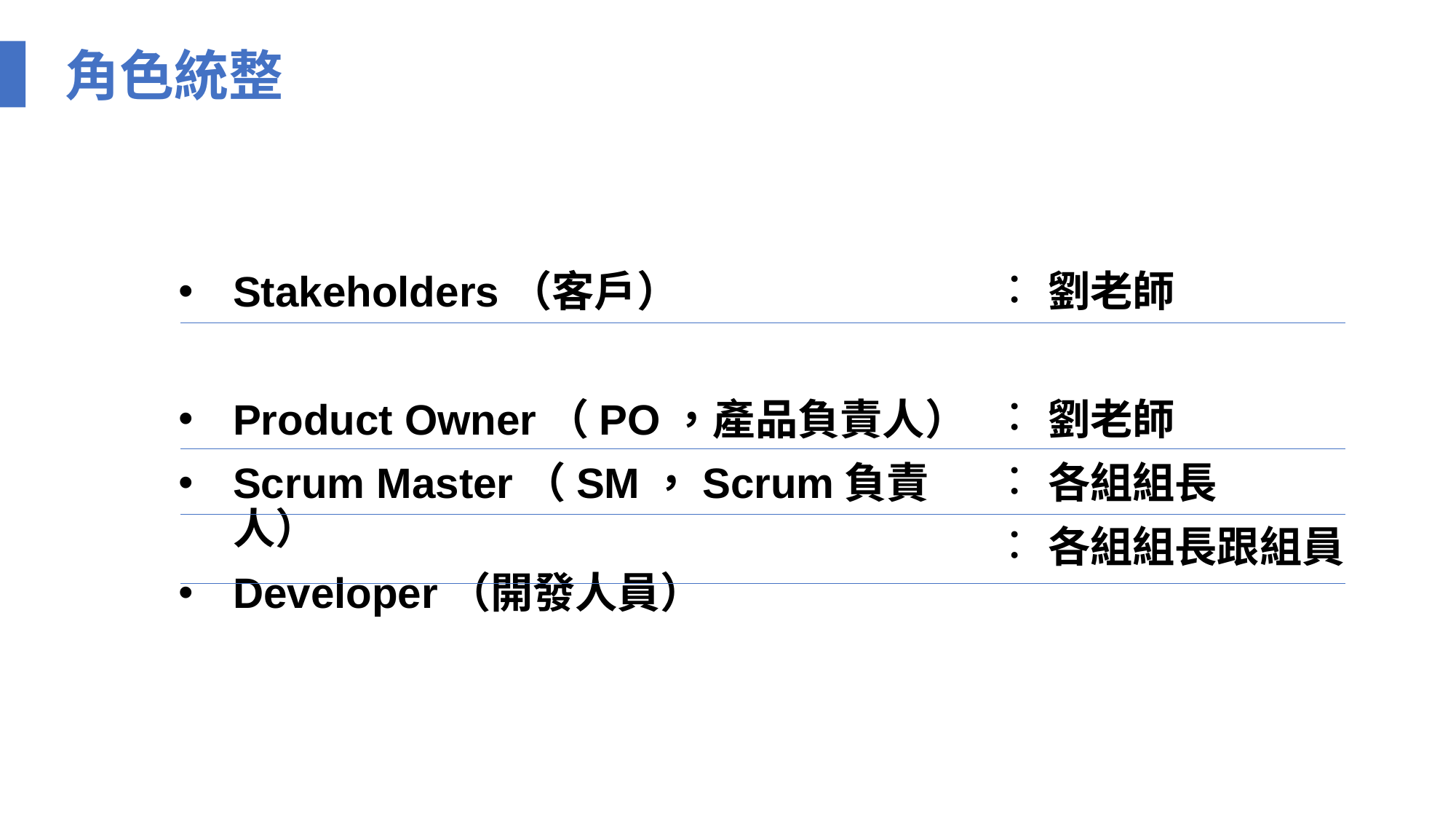

角色統整

Stakeholders（客戶）

Product Owner（PO，產品負責人）
Scrum Master（SM，Scrum負責人）
Developer（開發人員）

劉老師

劉老師
各組組長
各組組長跟組員